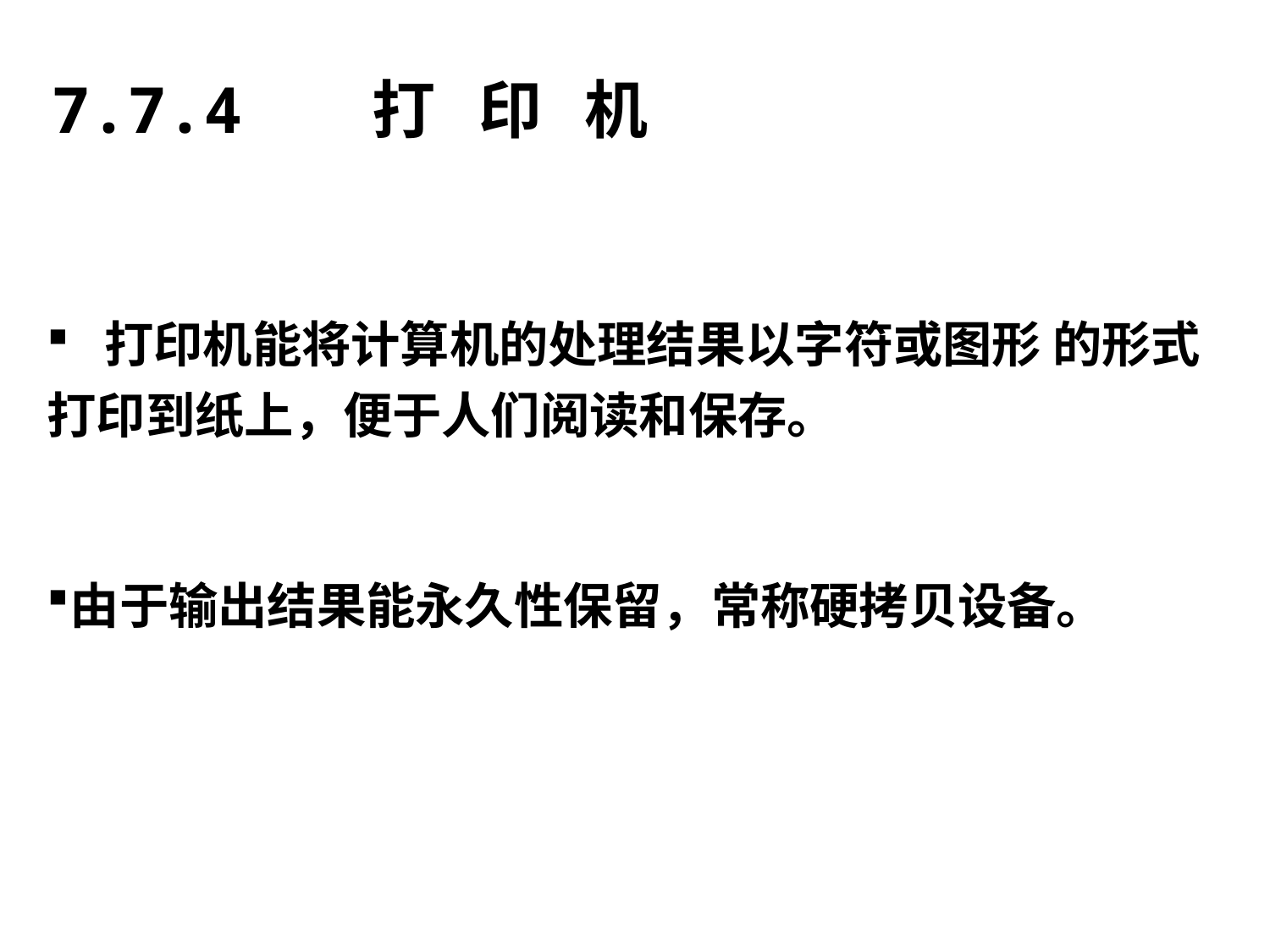

7.7.4   打   印   机
  打印机能将计算机的处理结果以字符或图形 的形式打印到纸上，便于人们阅读和保存。

由于输出结果能永久性保留，常称硬拷贝设备。
212